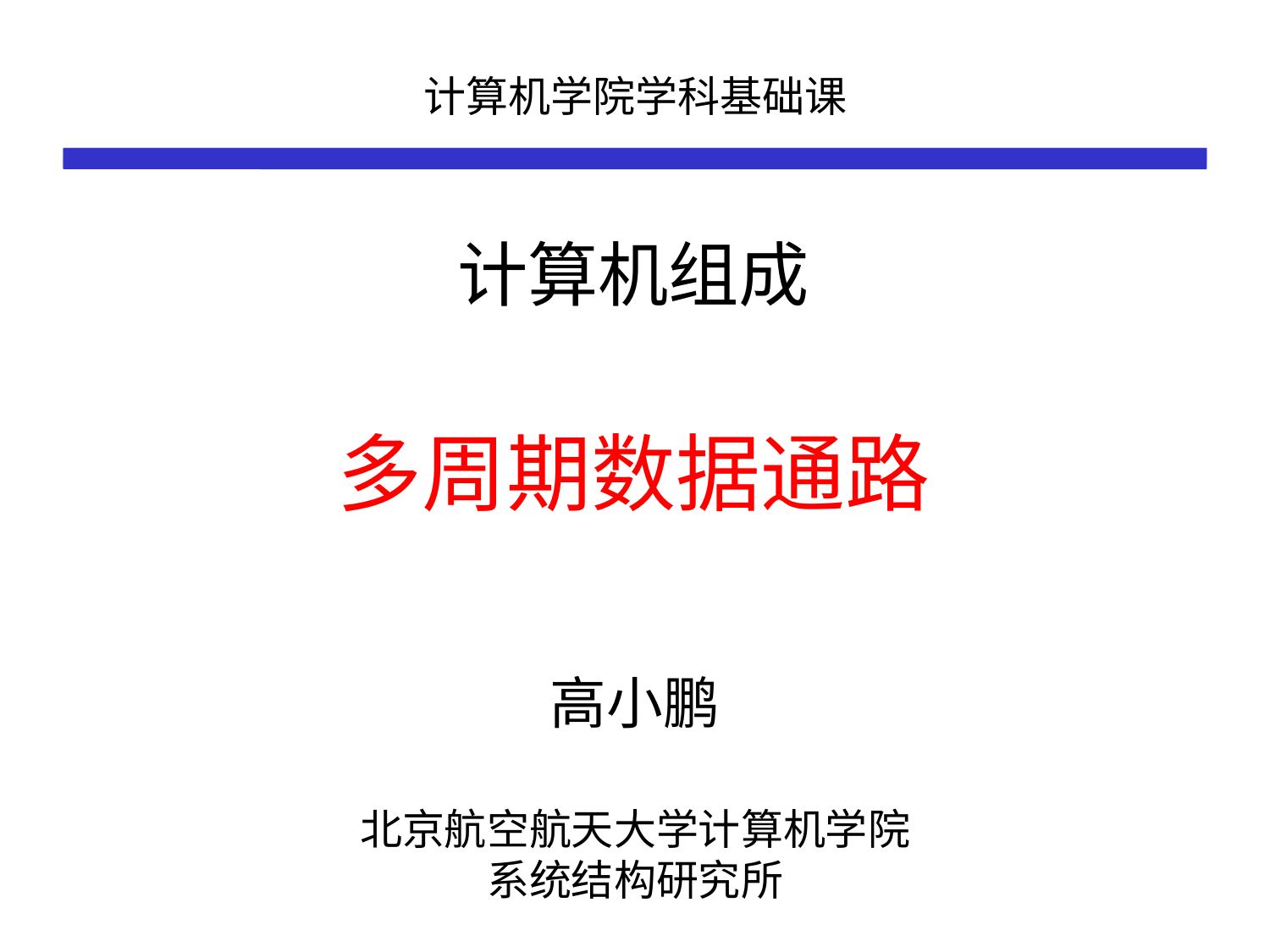

计算机学院学科基础课

计算机组成

多周期数据通路

高小鹏

北京航空航天大学计算机学院
系统结构研究所